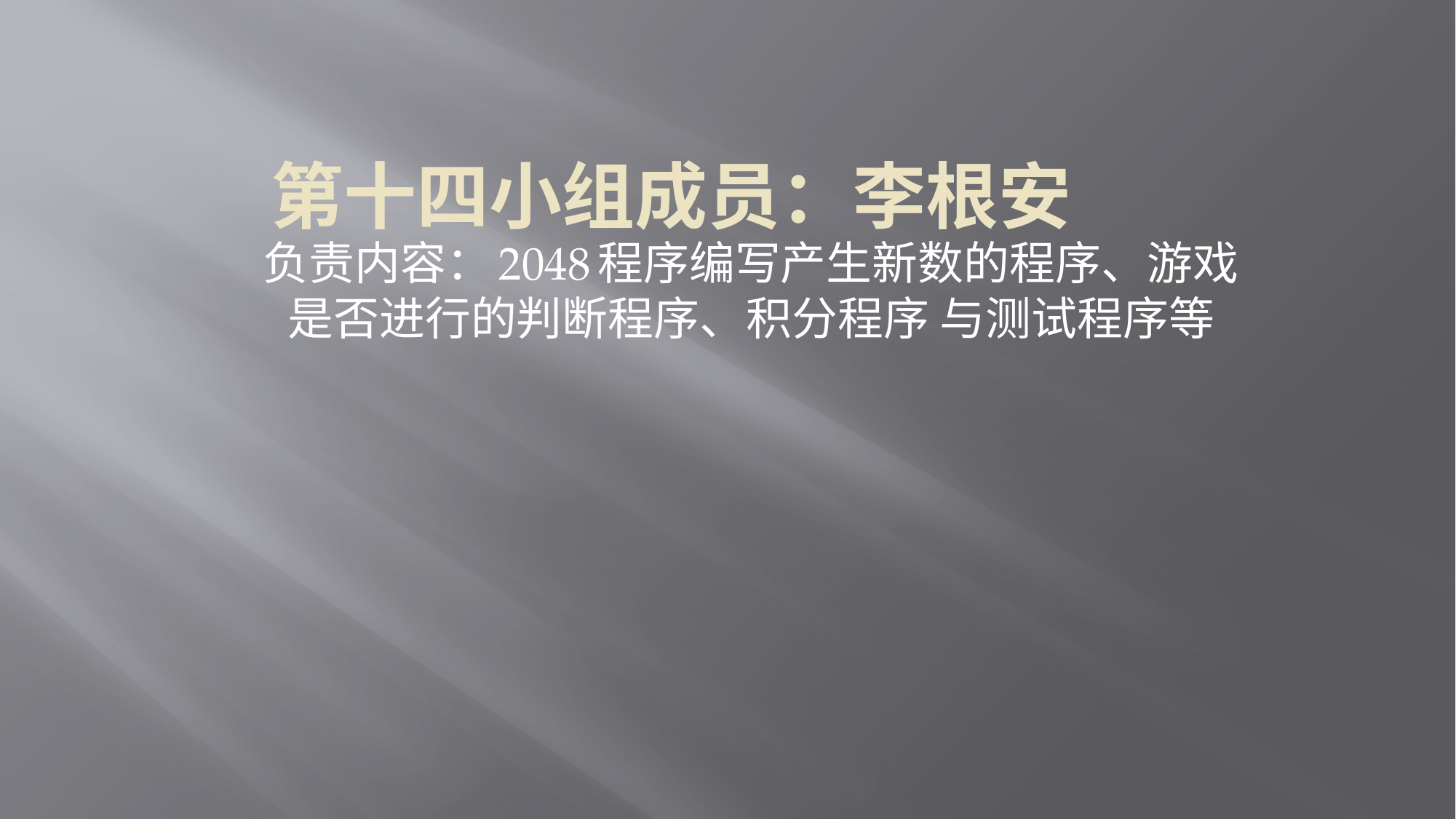

# 第十四小组成员：李根安
负责内容：2048程序编写产生新数的程序、游戏是否进行的判断程序、积分程序 与测试程序等